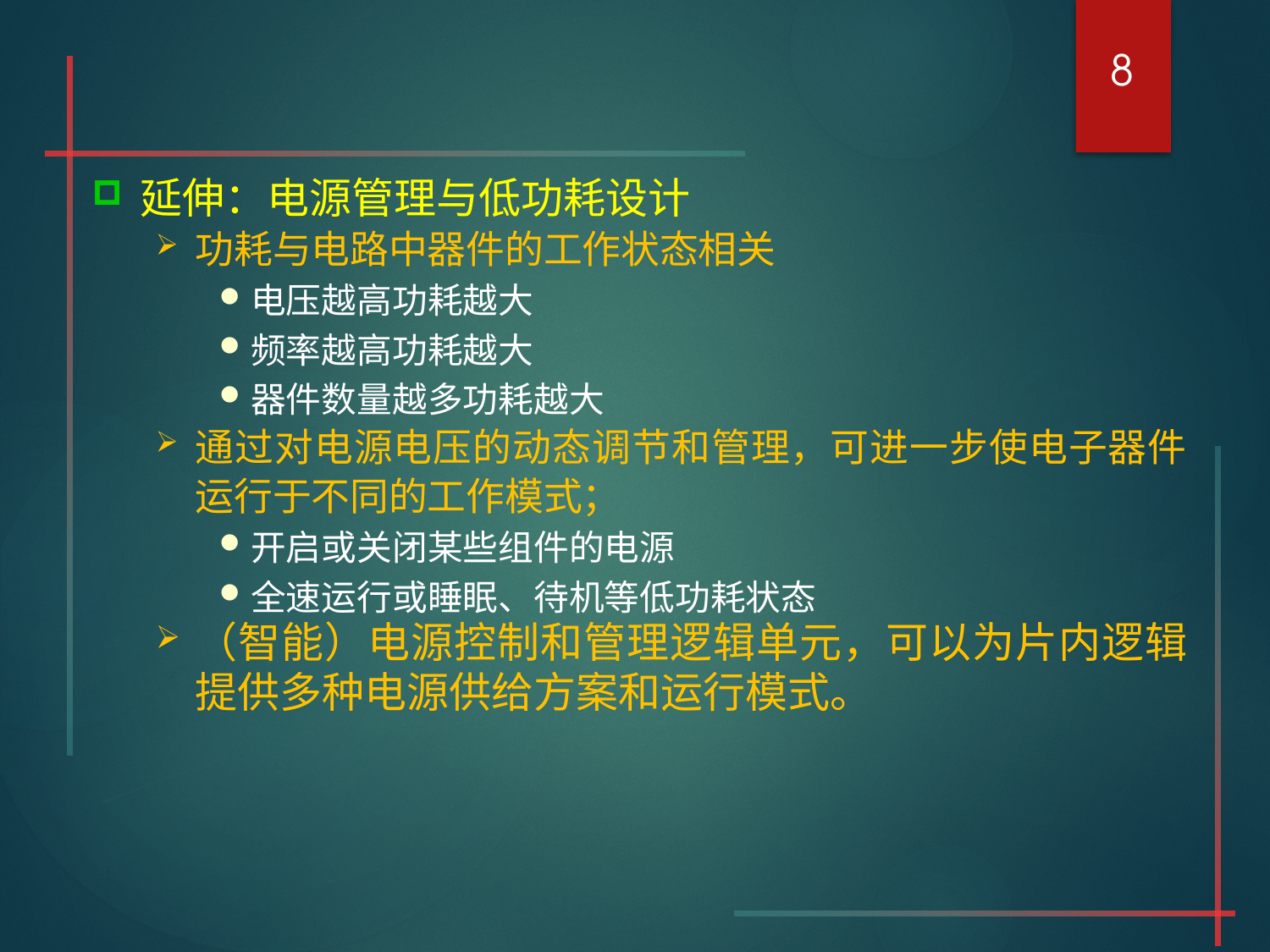

8
#
延伸：电源管理与低功耗设计
功耗与电路中器件的工作状态相关
电压越高功耗越大
频率越高功耗越大
器件数量越多功耗越大
通过对电源电压的动态调节和管理，可进一步使电子器件运行于不同的工作模式；
开启或关闭某些组件的电源
全速运行或睡眠、待机等低功耗状态
（智能）电源控制和管理逻辑单元，可以为片内逻辑提供多种电源供给方案和运行模式。